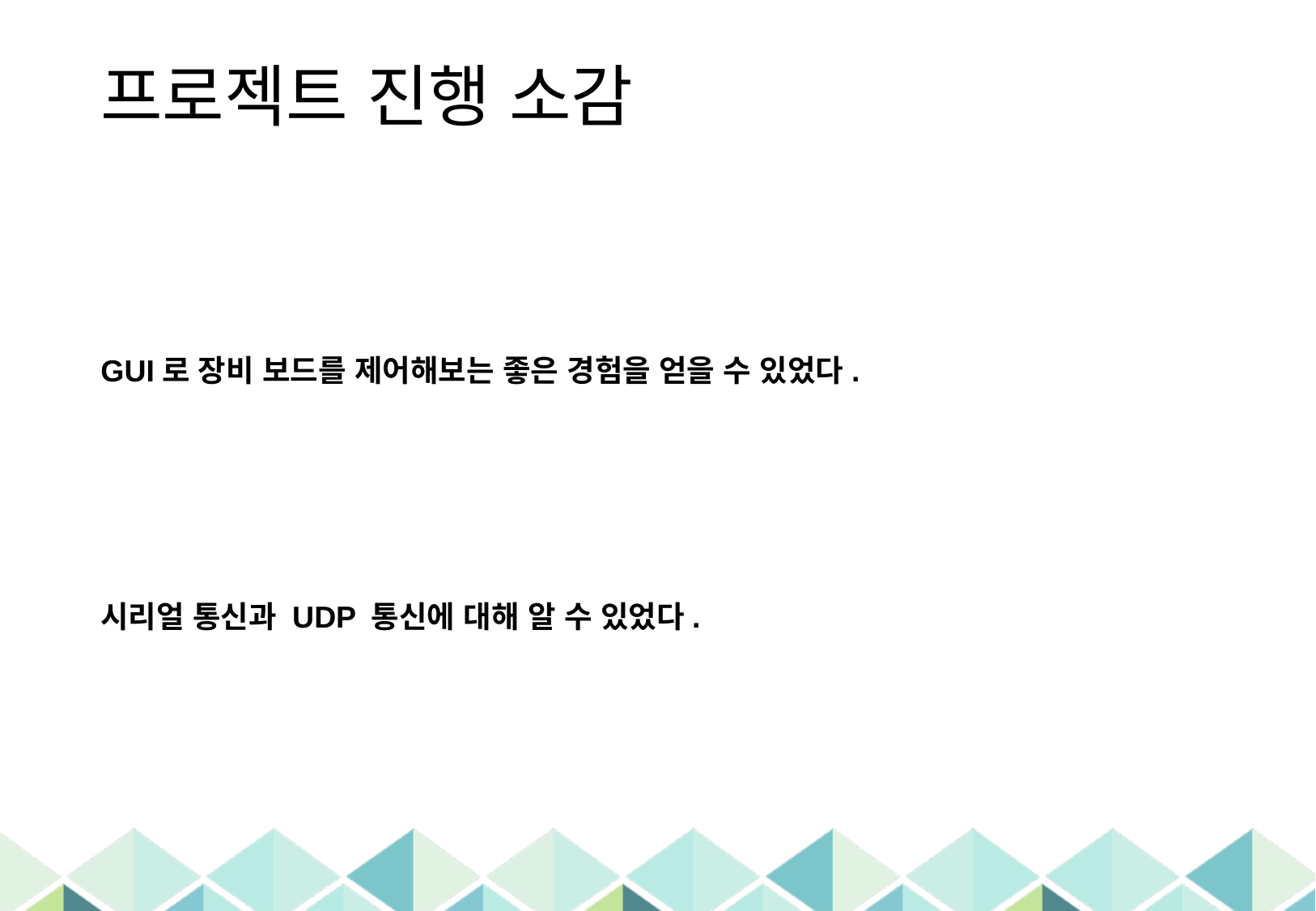

Version Of Document
프로젝트 진행 소감
GUI로 장비 보드를 제어해보는 좋은 경험을 얻을 수 있었다.
시리얼 통신과 UDP 통신에 대해 알 수 있었다.